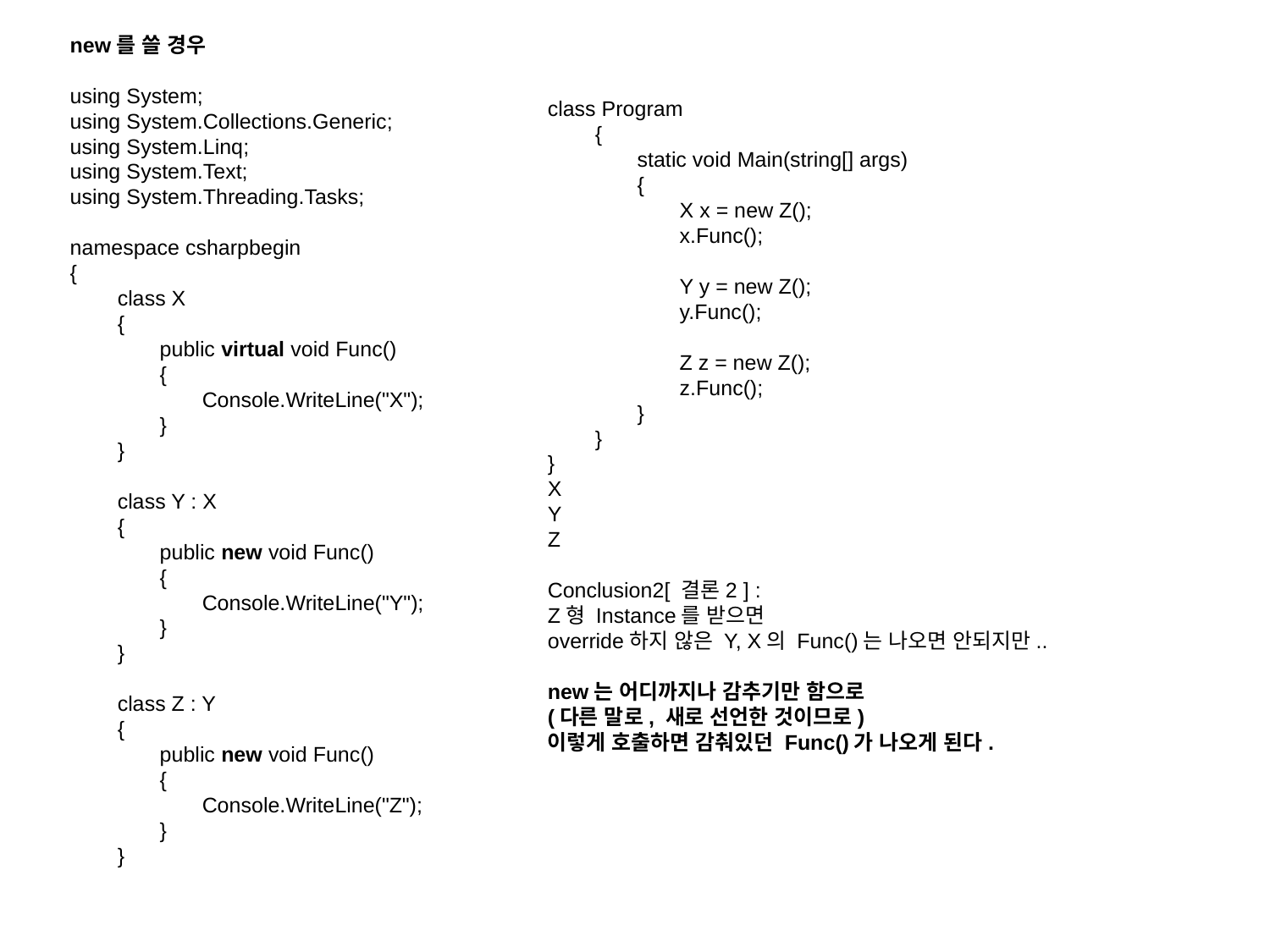

new를 쓸 경우

using System;
using System.Collections.Generic;
using System.Linq;
using System.Text;
using System.Threading.Tasks;

namespace csharpbegin
{
　　class X
　　{
　　　　public virtual void Func()
　　　　{
　　　　　　Console.WriteLine("X");
　　　　}
　　}

　　class Y : X
　　{
　　　　public new void Func()
　　　　{
　　　　　　Console.WriteLine("Y");
　　　　}
　　}

　　class Z : Y
　　{
　　　　public new void Func()
　　　　{
　　　　　　Console.WriteLine("Z");
　　　　}
　　}

class Program
　　{
　　　　static void Main(string[] args)
　　　　{
　　　　　　X x = new Z();
　　　　　　x.Func();

　　　　　　Y y = new Z();
　　　　　　y.Func();

　　　　　　Z z = new Z();
　　　　　　z.Func();
　　　　}
　　}
}
X
Y
Z

Conclusion2[ 결론2 ] :
Z형 Instance를 받으면
override하지 않은 Y, X의 Func()는 나오면 안되지만..

new는 어디까지나 감추기만 함으로
(다른 말로, 새로 선언한 것이므로)
이렇게 호출하면 감춰있던 Func()가 나오게 된다.